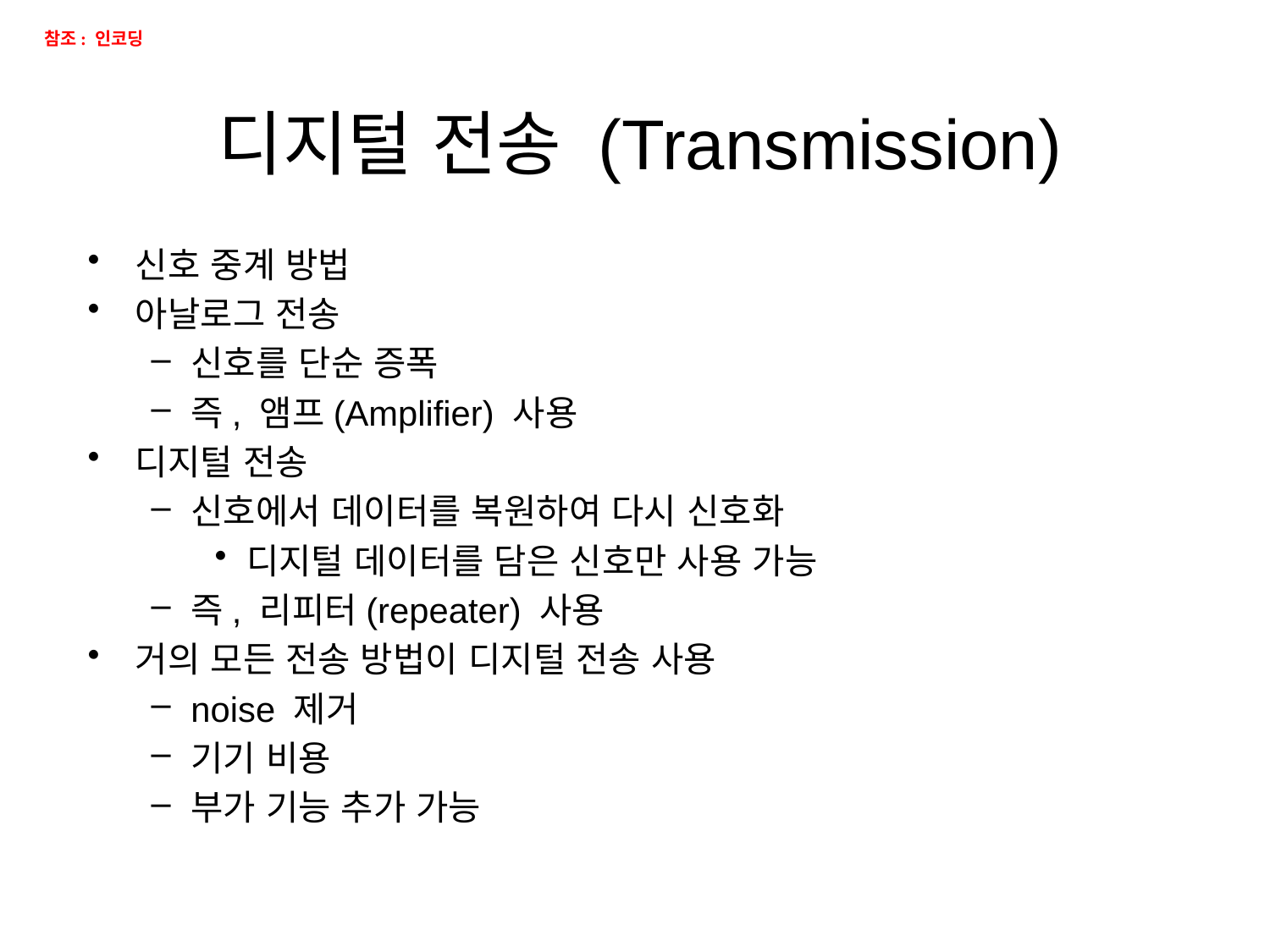

참조: 인코딩
# 디지털 전송 (Transmission)
신호 중계 방법
아날로그 전송
신호를 단순 증폭
즉, 앰프(Amplifier) 사용
디지털 전송
신호에서 데이터를 복원하여 다시 신호화
디지털 데이터를 담은 신호만 사용 가능
즉, 리피터(repeater) 사용
거의 모든 전송 방법이 디지털 전송 사용
noise 제거
기기 비용
부가 기능 추가 가능